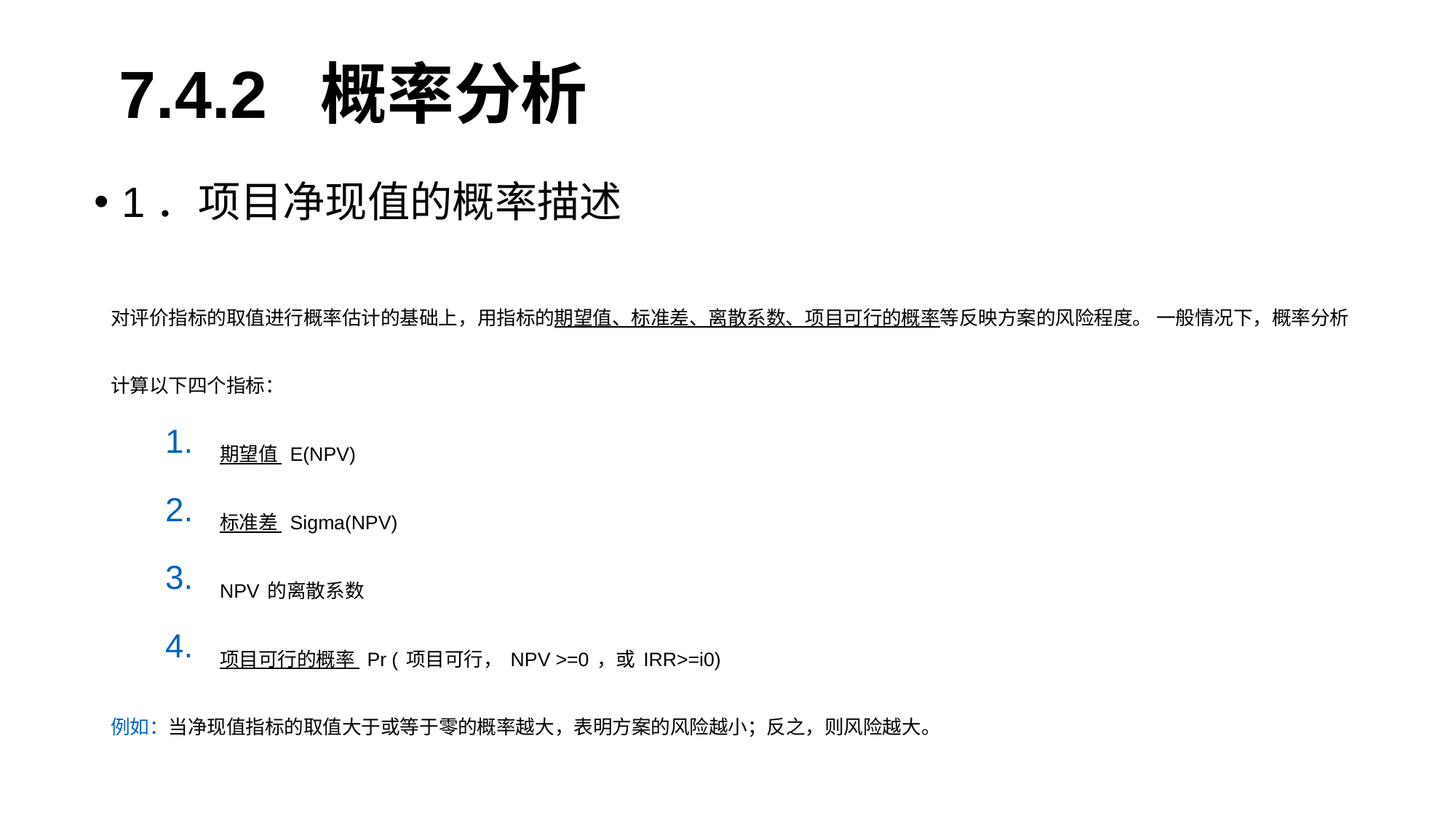

7.4.2  概率分析
1．项目净现值的概率描述

对评价指标的取值进行概率估计的基础上，用指标的期望值、标准差、离散系数、项目可行的概率等反映方案的风险程度。 一般情况下，概率分析计算以下四个指标：
期望值 E(NPV)
标准差 Sigma(NPV)
NPV的离散系数
项目可行的概率 Pr (项目可行，NPV >=0，或IRR>=i0)
例如：当净现值指标的取值大于或等于零的概率越大，表明方案的风险越小；反之，则风险越大。
5